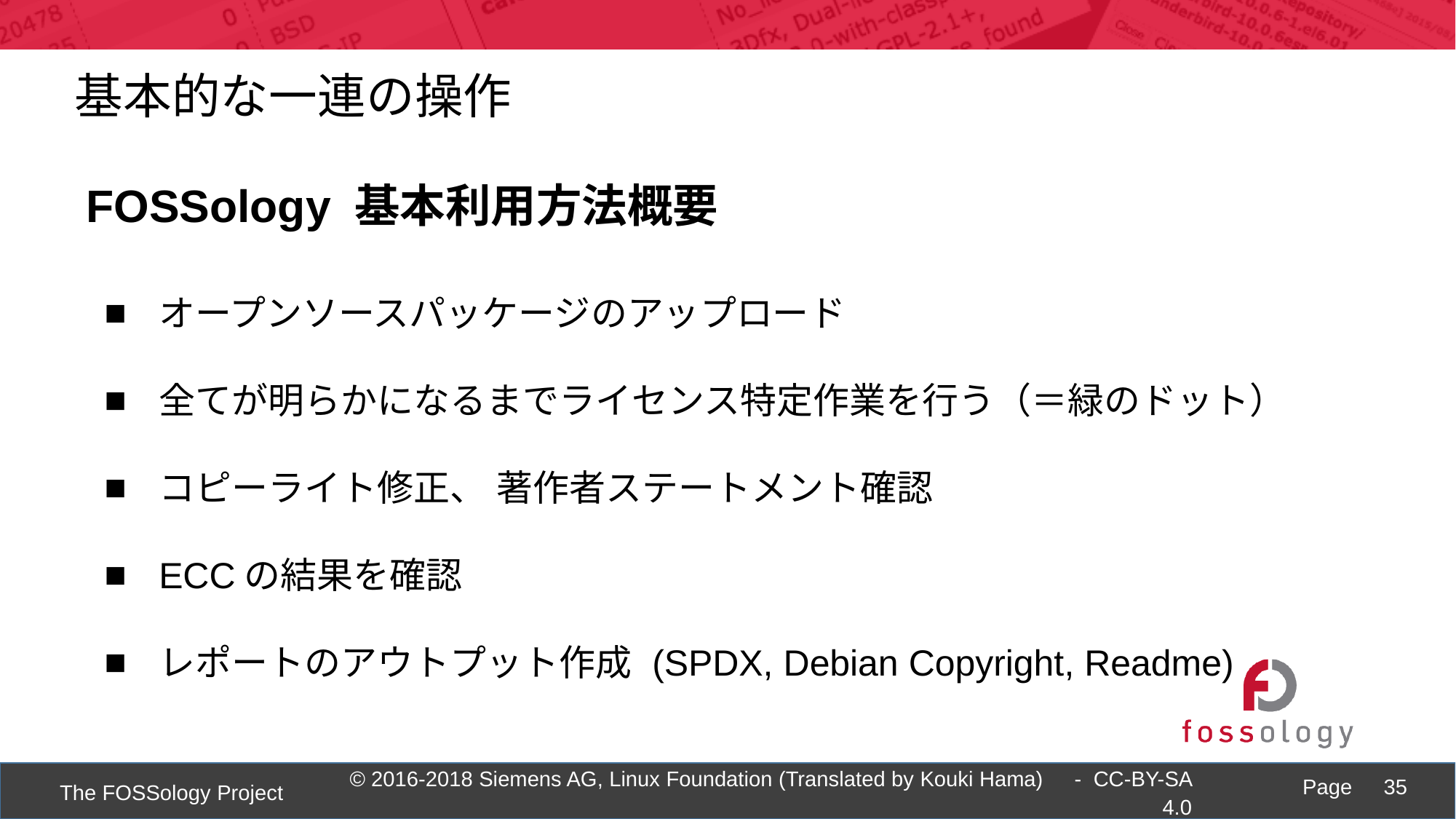

基本的な一連の操作
FOSSology 基本利用方法概要
オープンソースパッケージのアップロード
全てが明らかになるまでライセンス特定作業を行う（＝緑のドット）
コピーライト修正、 著作者ステートメント確認
ECCの結果を確認
レポートのアウトプット作成 (SPDX, Debian Copyright, Readme)